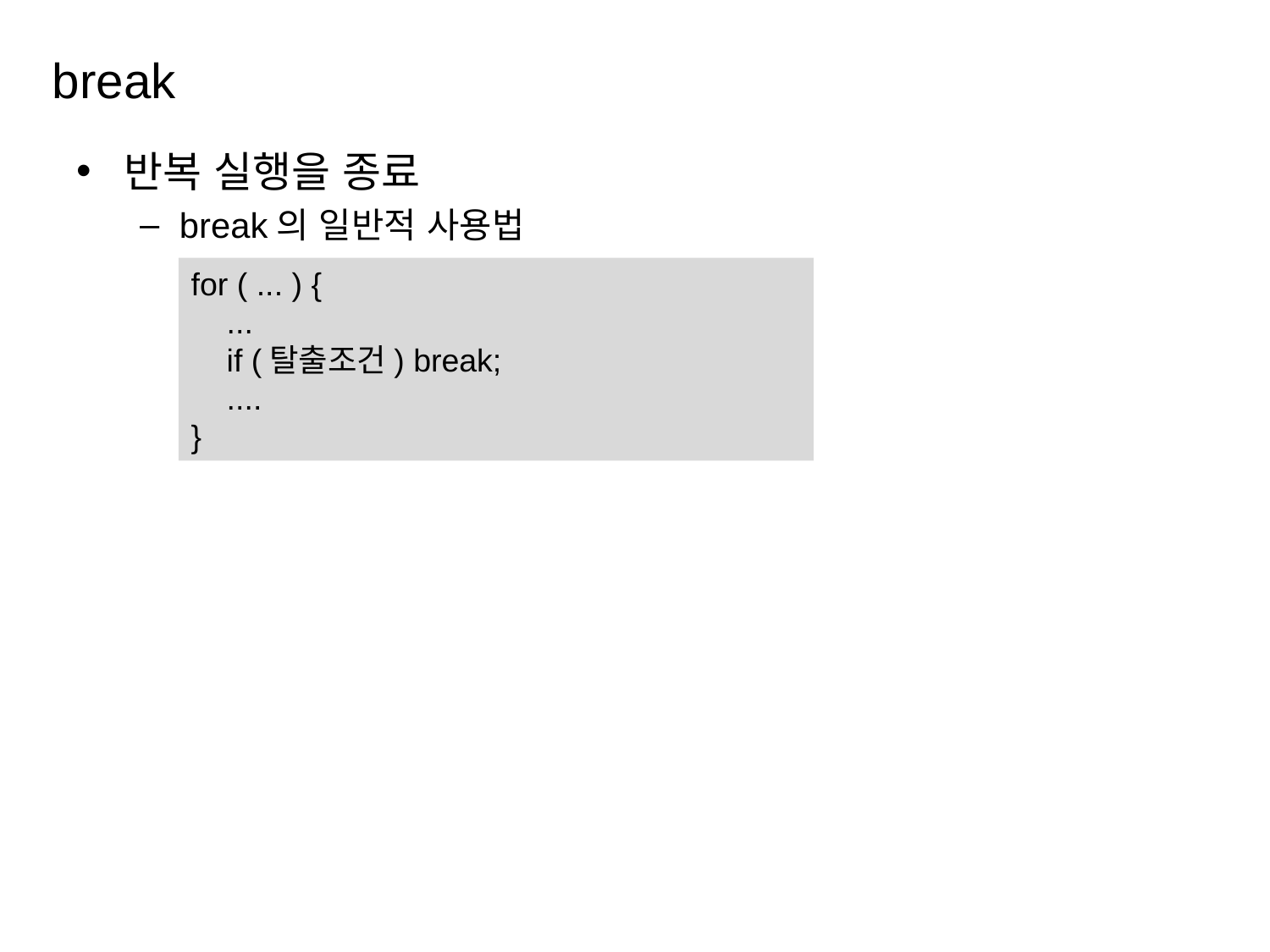

# break
반복 실행을 종료
break의 일반적 사용법
for ( ... ) {
    ...
    if (탈출조건) break;
    ....
}